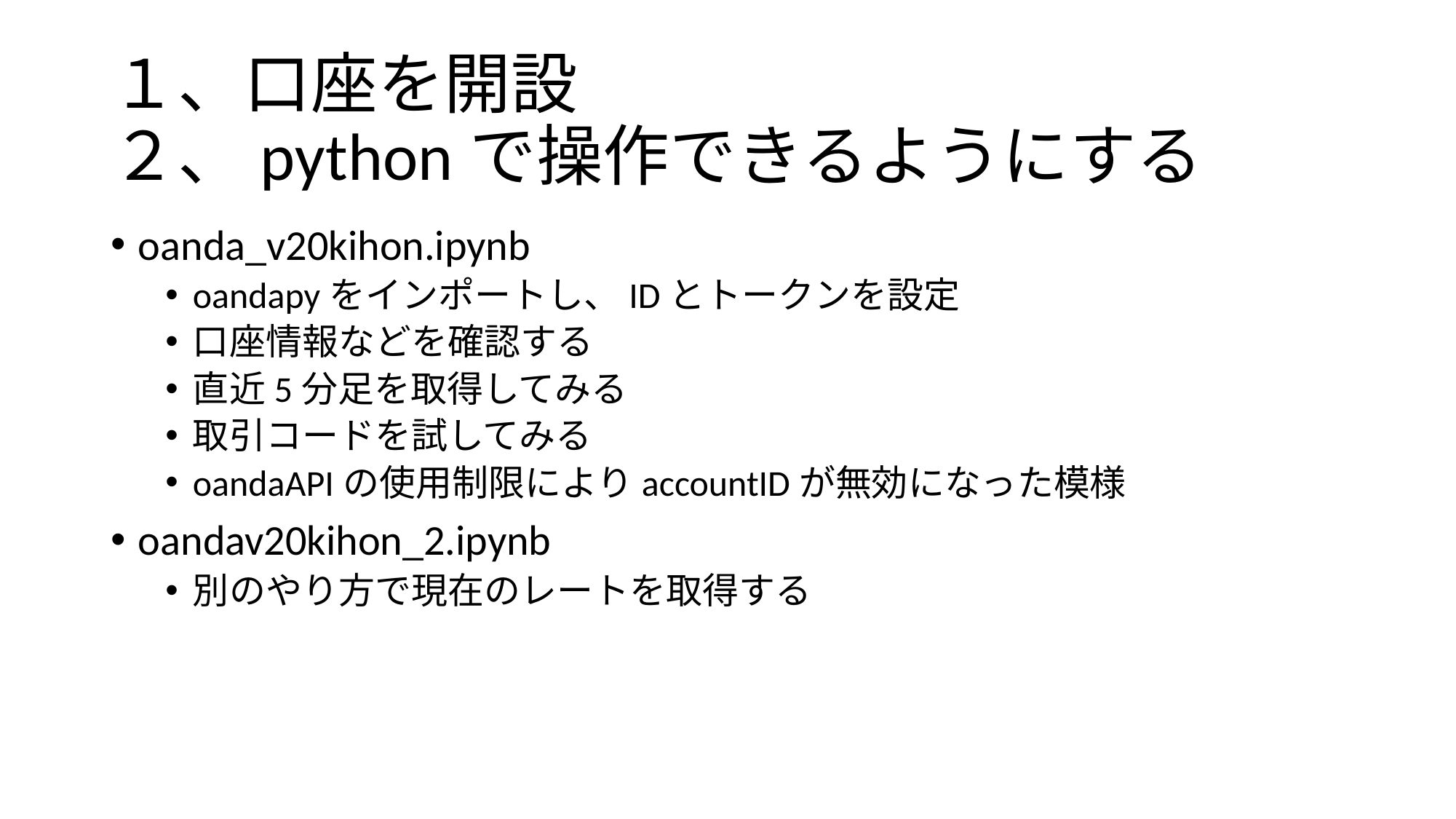

# １、口座を開設 ２、pythonで操作できるようにする
oanda_v20kihon.ipynb
oandapyをインポートし、IDとトークンを設定
口座情報などを確認する
直近5分足を取得してみる
取引コードを試してみる
oandaAPIの使用制限によりaccountIDが無効になった模様
oandav20kihon_2.ipynb
別のやり方で現在のレートを取得する